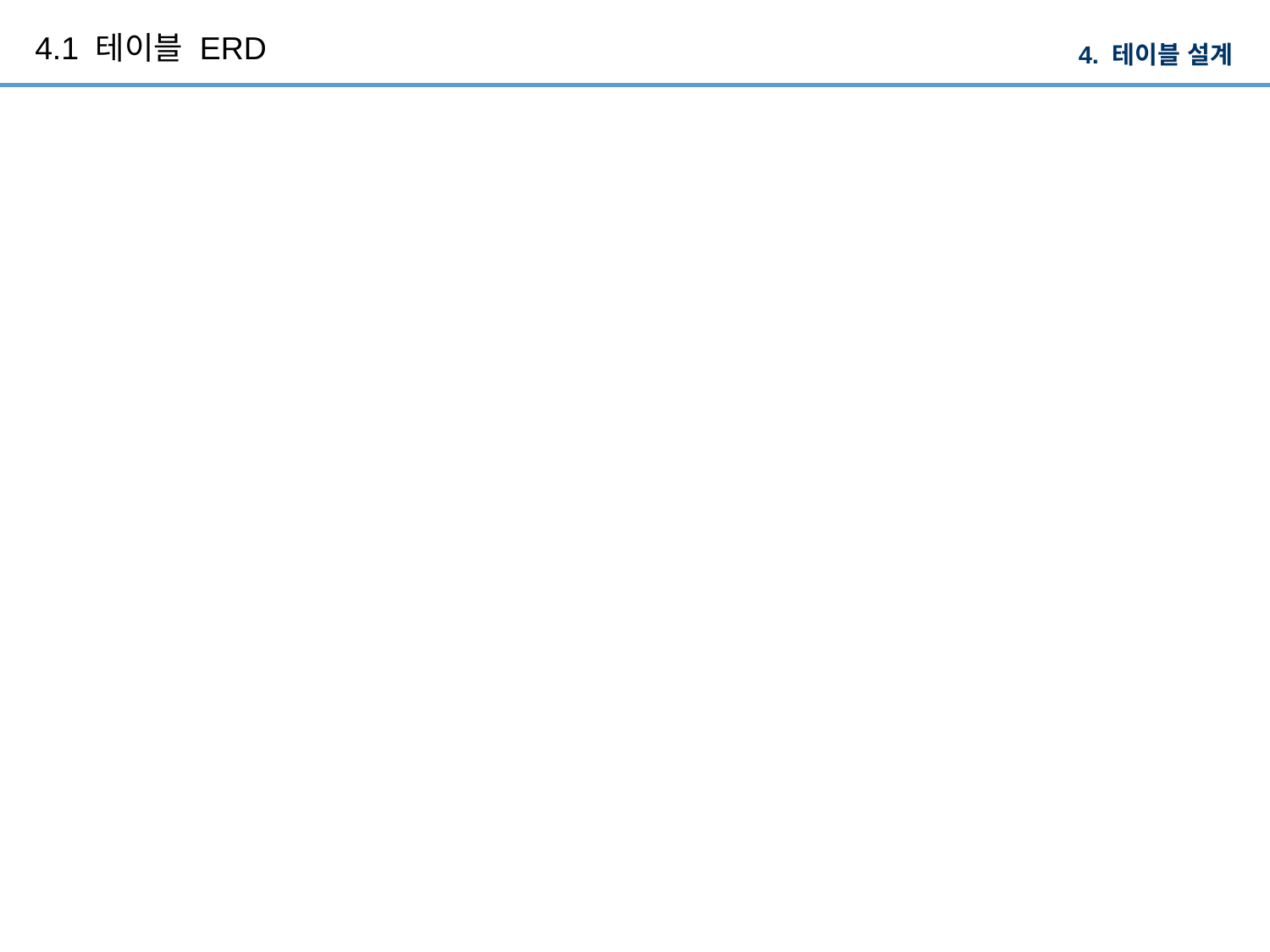

# 4.1 테이블 ERD
4. 테이블 설계